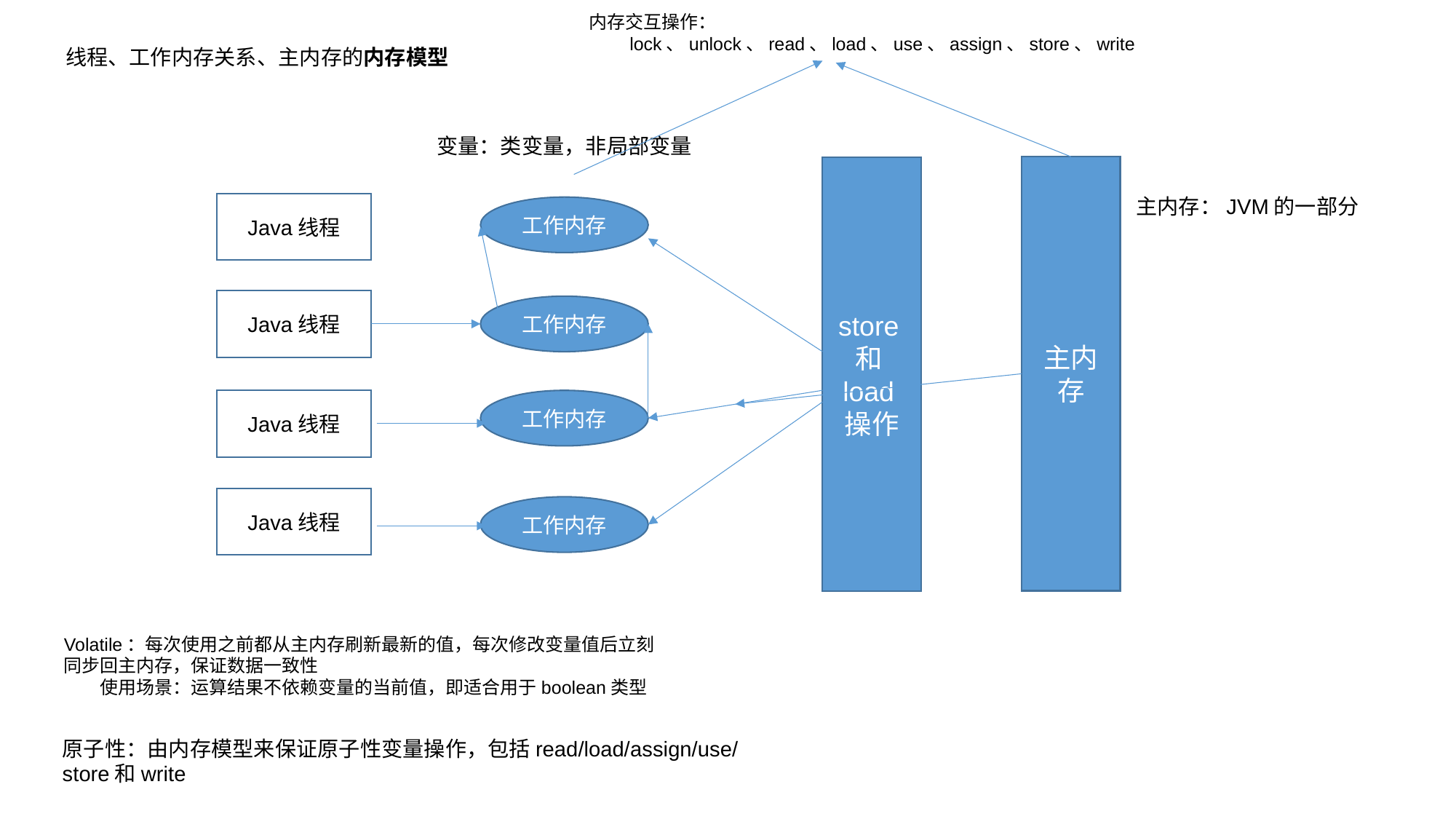

内存交互操作：
        lock、unlock、read、load、use、assign、store、write
线程、工作内存关系、主内存的内存模型
变量：类变量，非局部变量
主内存
store和load操作
主内存：JVM的一部分
Java线程
工作内存
Java线程
工作内存
Java线程
工作内存
Java线程
工作内存
Volatile：每次使用之前都从主内存刷新最新的值，每次修改变量值后立刻同步回主内存，保证数据一致性
        使用场景：运算结果不依赖变量的当前值，即适合用于boolean类型
原子性：由内存模型来保证原子性变量操作，包括read/load/assign/use/
store和write